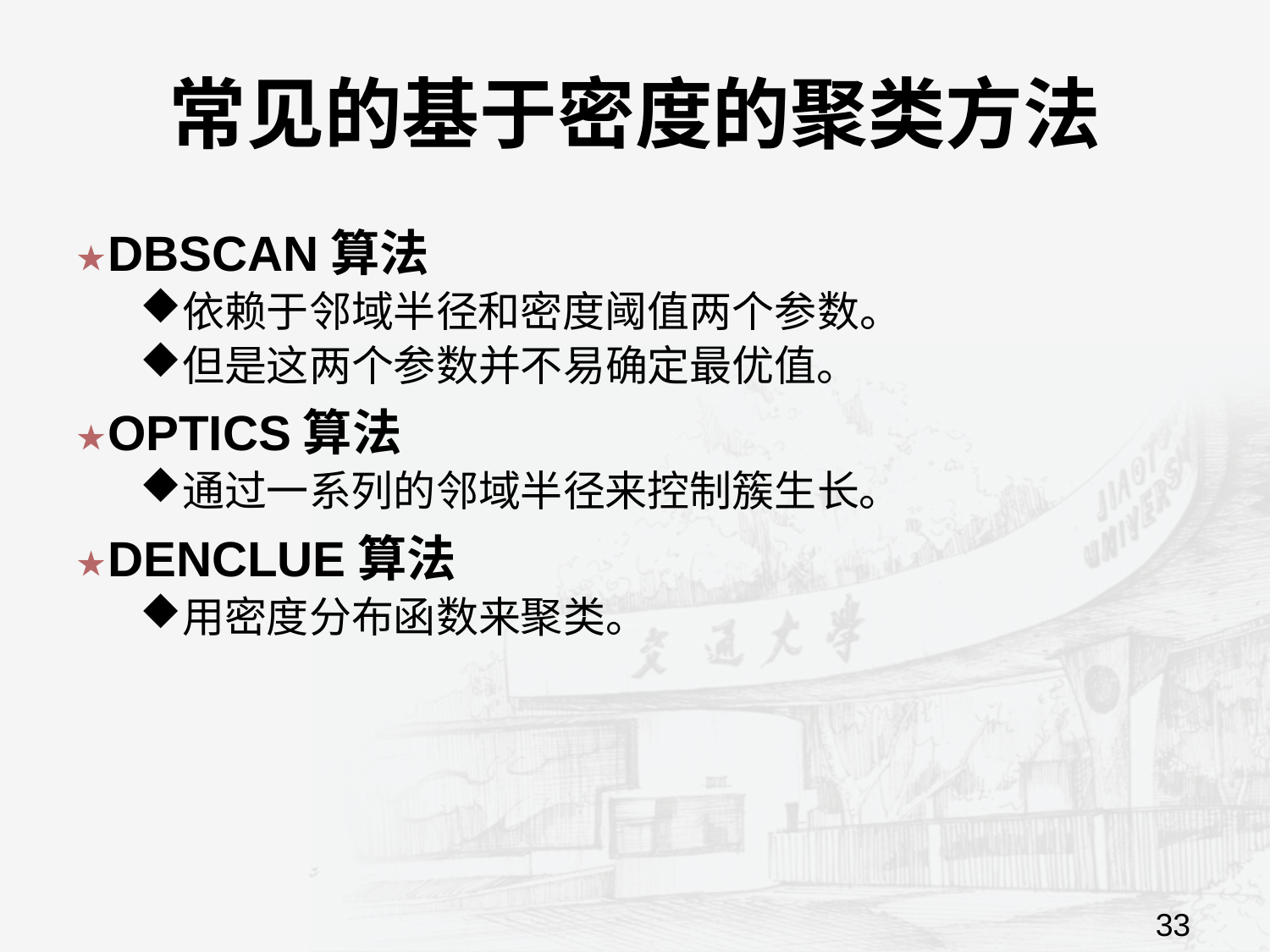

# 常见的基于密度的聚类方法
DBSCAN算法
依赖于邻域半径和密度阈值两个参数。
但是这两个参数并不易确定最优值。
OPTICS算法
通过一系列的邻域半径来控制簇生长。
DENCLUE算法
用密度分布函数来聚类。
33